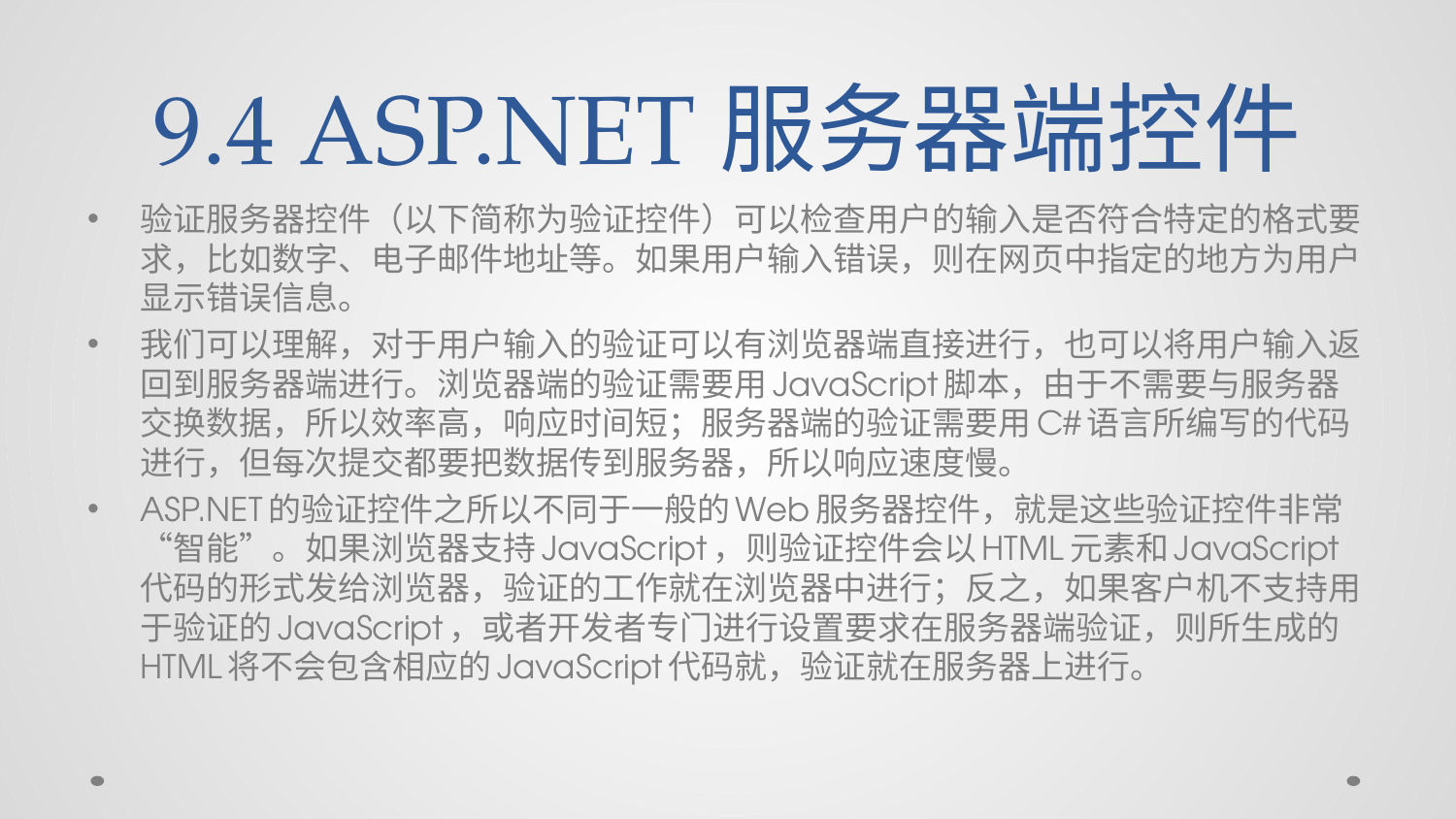

# 9.4 ASP.NET服务器端控件
验证服务器控件（以下简称为验证控件）可以检查用户的输入是否符合特定的格式要求，比如数字、电子邮件地址等。如果用户输入错误，则在网页中指定的地方为用户显示错误信息。
我们可以理解，对于用户输入的验证可以有浏览器端直接进行，也可以将用户输入返回到服务器端进行。浏览器端的验证需要用JavaScript脚本，由于不需要与服务器交换数据，所以效率高，响应时间短；服务器端的验证需要用C#语言所编写的代码进行，但每次提交都要把数据传到服务器，所以响应速度慢。
ASP.NET的验证控件之所以不同于一般的Web服务器控件，就是这些验证控件非常“智能”。如果浏览器支持JavaScript，则验证控件会以HTML元素和JavaScript代码的形式发给浏览器，验证的工作就在浏览器中进行；反之，如果客户机不支持用于验证的JavaScript，或者开发者专门进行设置要求在服务器端验证，则所生成的HTML将不会包含相应的JavaScript代码就，验证就在服务器上进行。